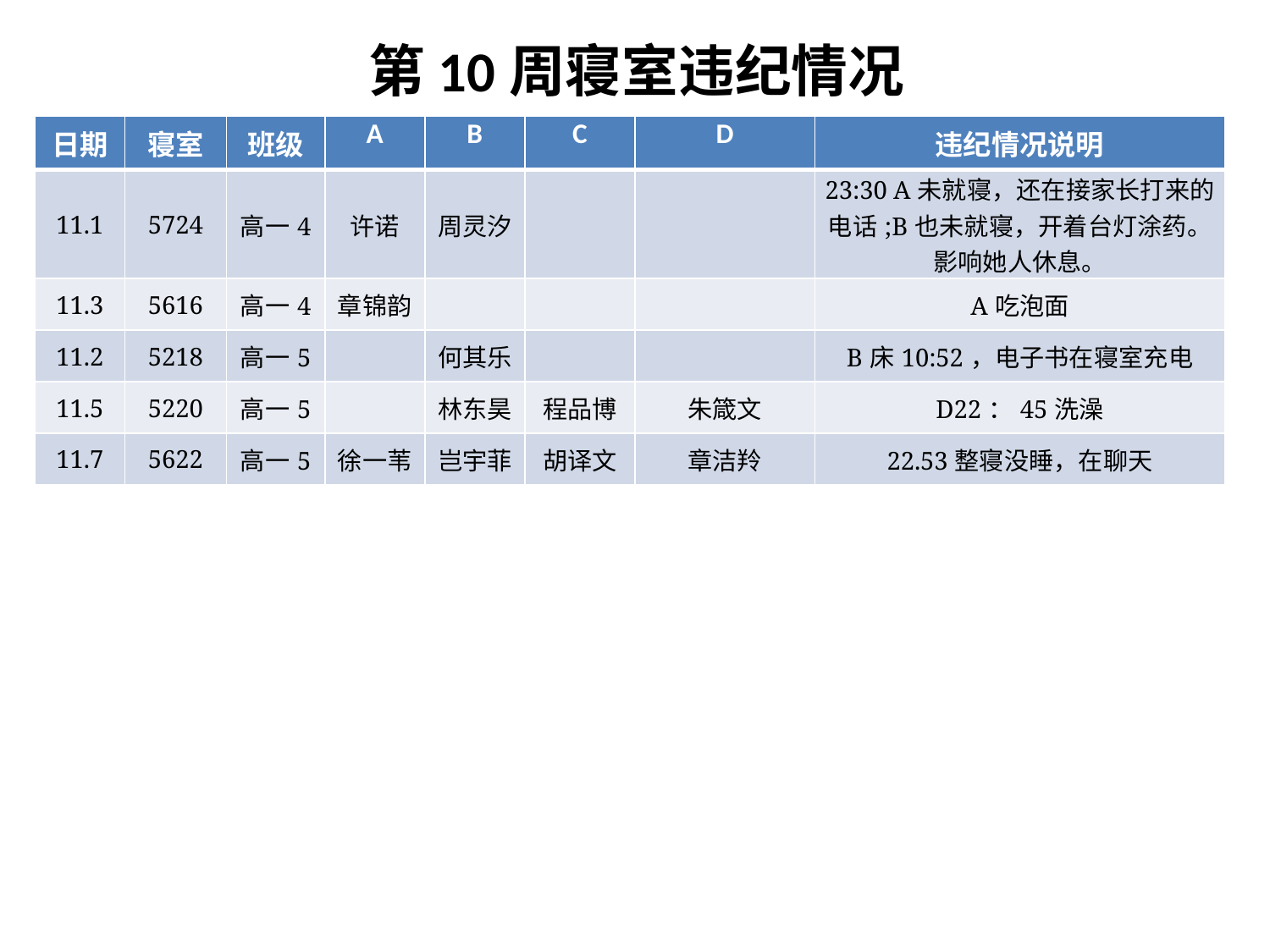

# 第10周寝室违纪情况
| 日期 | 寝室 | 班级 | A | B | C | D | 违纪情况说明 |
| --- | --- | --- | --- | --- | --- | --- | --- |
| 11.1 | 5724 | 高一4 | 许诺 | 周灵汐 |  |  | 23:30 A未就寝，还在接家长打来的电话;B也未就寝，开着台灯涂药。影响她人休息。 |
| 11.3 | 5616 | 高一4 | 章锦韵 |  |  |  | A吃泡面 |
| 11.2 | 5218 | 高一5 |  | 何其乐 |  |  | B床10:52，电子书在寝室充电 |
| 11.5 | 5220 | 高一5 |  | 林东昊 | 程品博 | 朱箴文 | D22：45洗澡 |
| 11.7 | 5622 | 高一5 | 徐一苇 | 岂宇菲 | 胡译文 | 章洁羚 | 22.53整寝没睡，在聊天 |